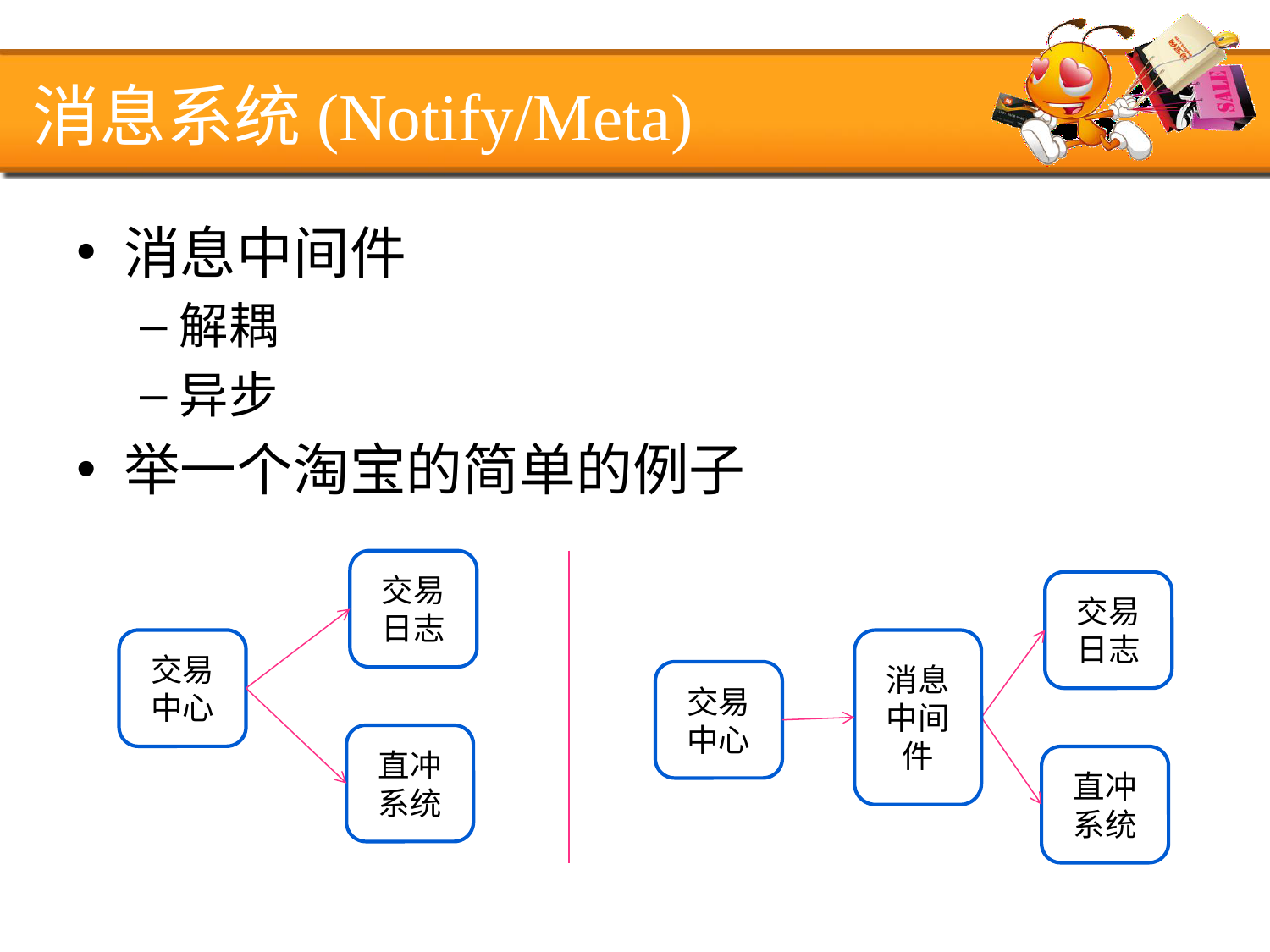

# 消息系统(Notify/Meta)
消息中间件
解耦
异步
举一个淘宝的简单的例子

交易日志
交易日志
交易中心
消息中间件
交易中心
直冲系统
直冲系统